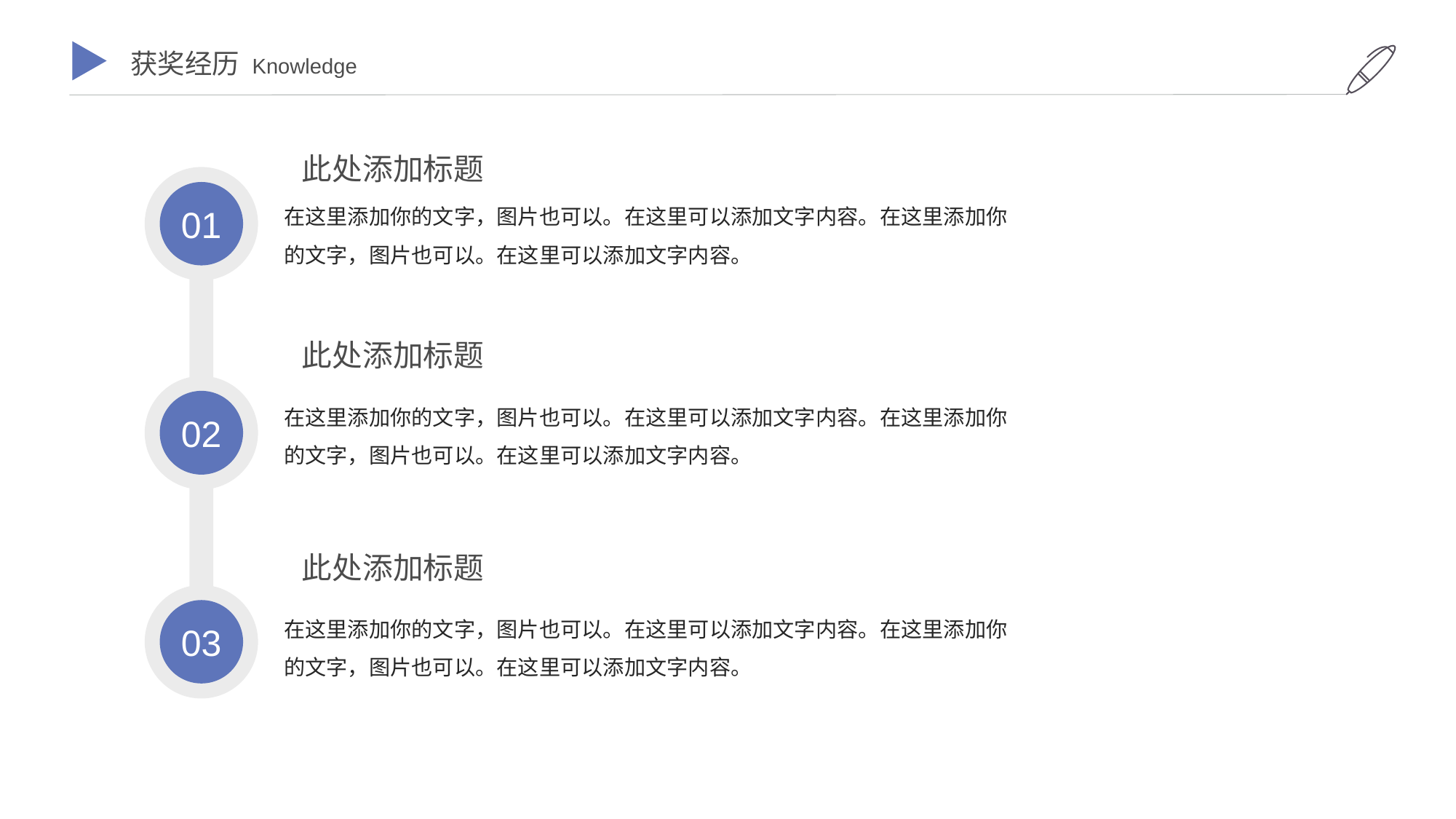

获奖经历 Knowledge

此处添加标题

01
02
03
在这里添加你的文字，图片也可以。在这里可以添加文字内容。在这里添加你的文字，图片也可以。在这里可以添加文字内容。
此处添加标题
在这里添加你的文字，图片也可以。在这里可以添加文字内容。在这里添加你的文字，图片也可以。在这里可以添加文字内容。
此处添加标题
在这里添加你的文字，图片也可以。在这里可以添加文字内容。在这里添加你的文字，图片也可以。在这里可以添加文字内容。